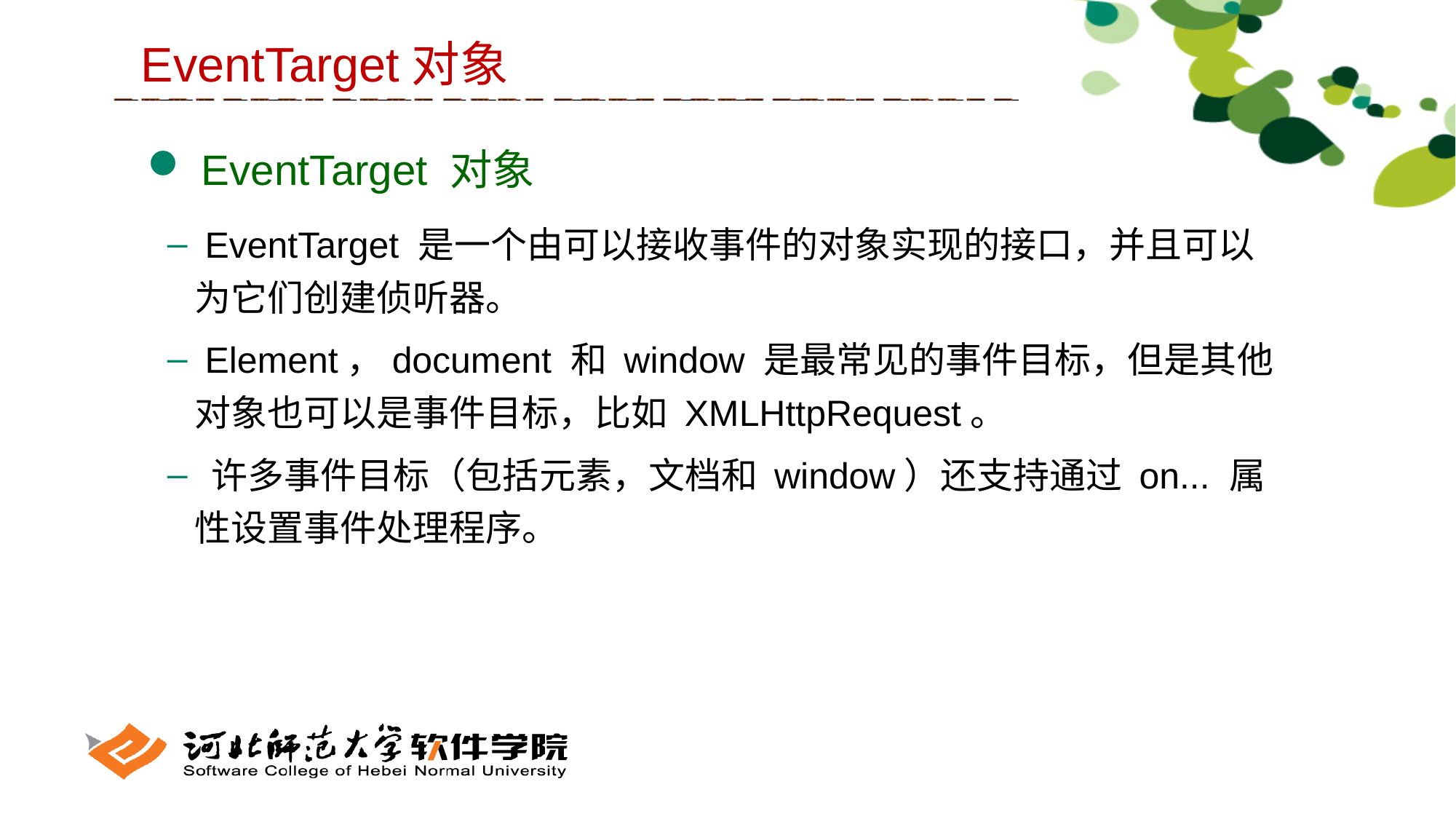

EventTarget对象
 EventTarget 对象
 EventTarget 是一个由可以接收事件的对象实现的接口，并且可以为它们创建侦听器。
 Element，document 和 window 是最常见的事件目标，但是其他对象也可以是事件目标，比如 XMLHttpRequest。
 许多事件目标（包括元素，文档和 window）还支持通过 on... 属性设置事件处理程序。